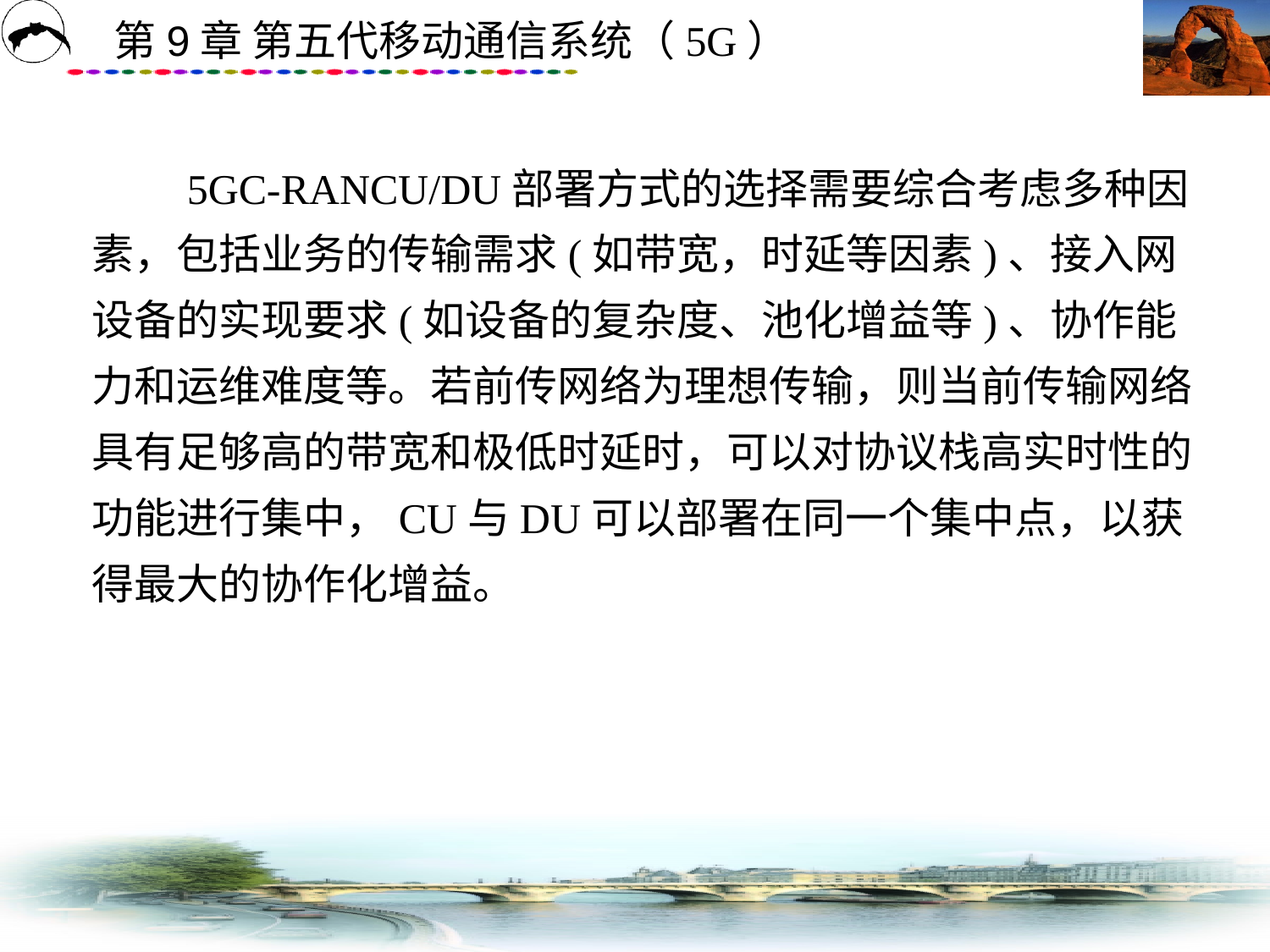

# 5GC-RANCU/DU部署方式的选择需要综合考虑多种因素，包括业务的传输需求(如带宽，时延等因素)、接入网设备的实现要求(如设备的复杂度、池化增益等)、协作能力和运维难度等。若前传网络为理想传输，则当前传输网络具有足够高的带宽和极低时延时，可以对协议栈高实时性的功能进行集中，CU与DU可以部署在同一个集中点，以获得最大的协作化增益。